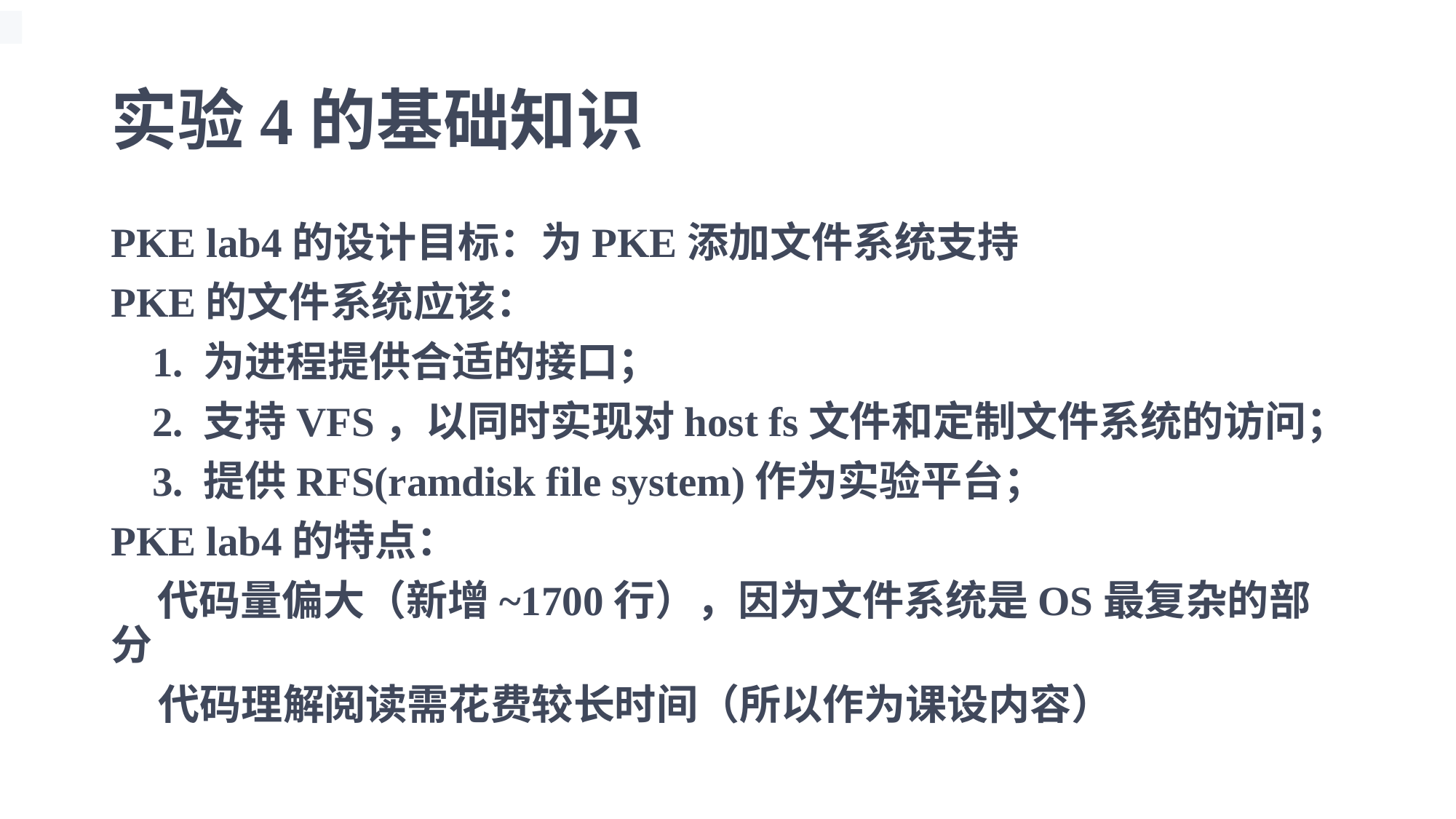

# 实验4的基础知识
PKE lab4的设计目标：为PKE添加文件系统支持
PKE的文件系统应该：
    1. 为进程提供合适的接口；
    2. 支持VFS，以同时实现对host fs文件和定制文件系统的访问；
    3. 提供RFS(ramdisk file system)作为实验平台；
PKE lab4的特点：
    代码量偏大（新增~1700行），因为文件系统是OS最复杂的部分
    代码理解阅读需花费较长时间（所以作为课设内容）